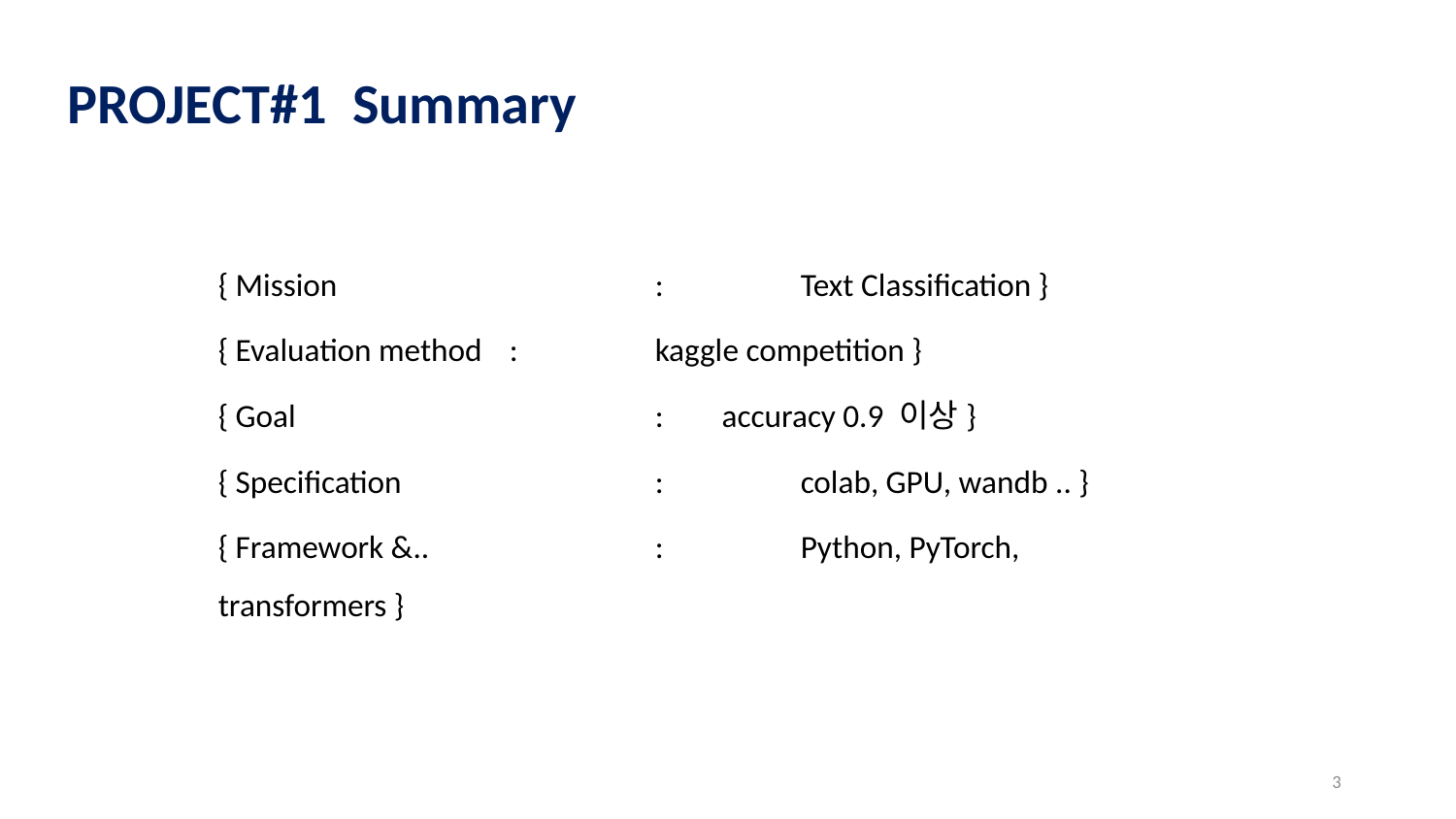

PROJECT#1  Summary
{ Mission 			: 	Text Classification }
{ Evaluation method	: 	kaggle competition }
{ Goal			:        accuracy 0.9 이상}
{ Specification		:	colab, GPU, wandb .. }
{ Framework &..		:	Python, PyTorch, transformers }
3